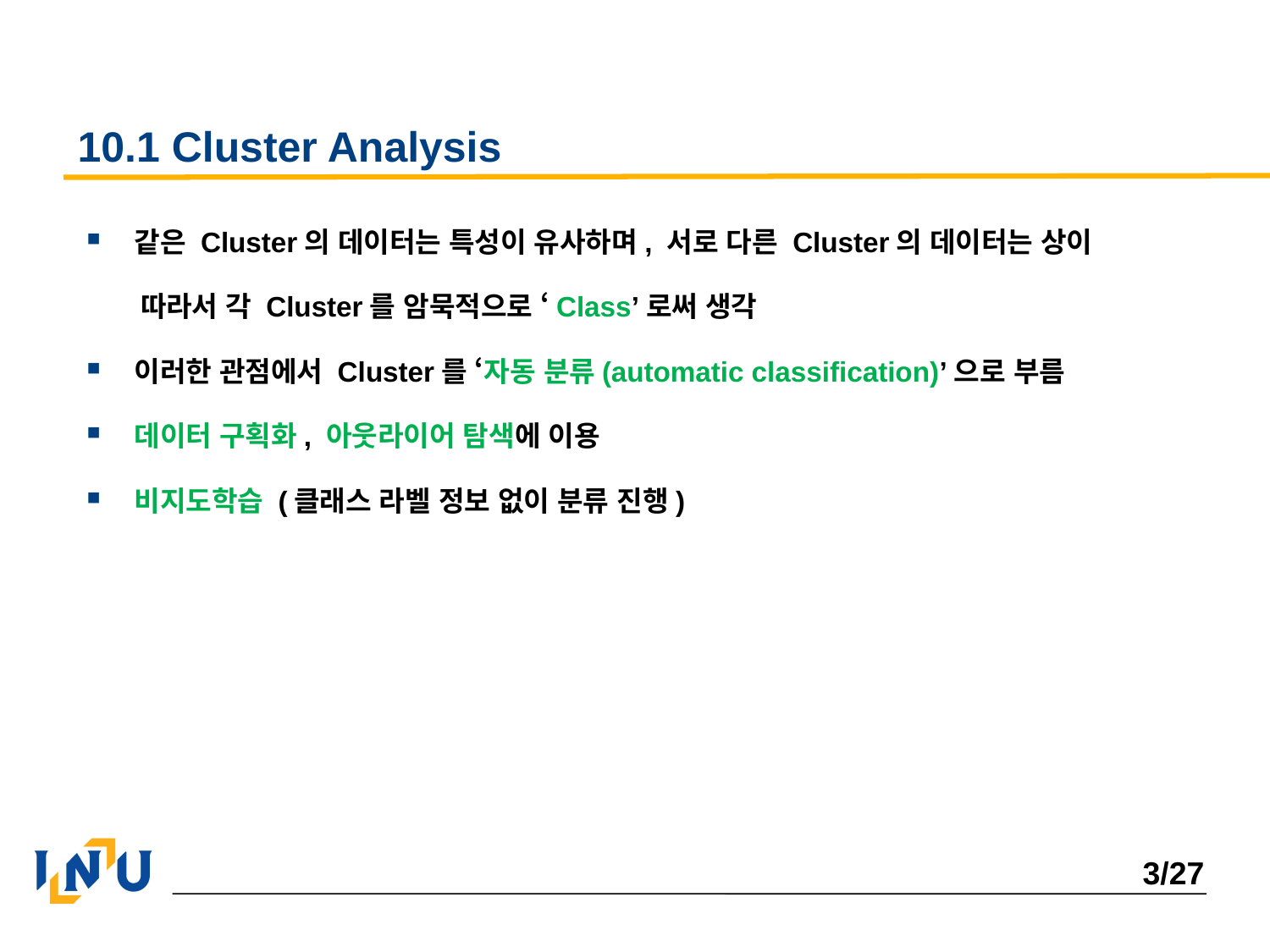

# 10.1 Cluster Analysis
같은 Cluster의 데이터는 특성이 유사하며, 서로 다른 Cluster의 데이터는 상이
      따라서 각 Cluster를 암묵적으로 ‘Class’로써 생각
이러한 관점에서 Cluster를 ‘자동 분류(automatic classification)’으로 부름
데이터 구획화, 아웃라이어 탐색에 이용
비지도학습 (클래스 라벨 정보 없이 분류 진행)